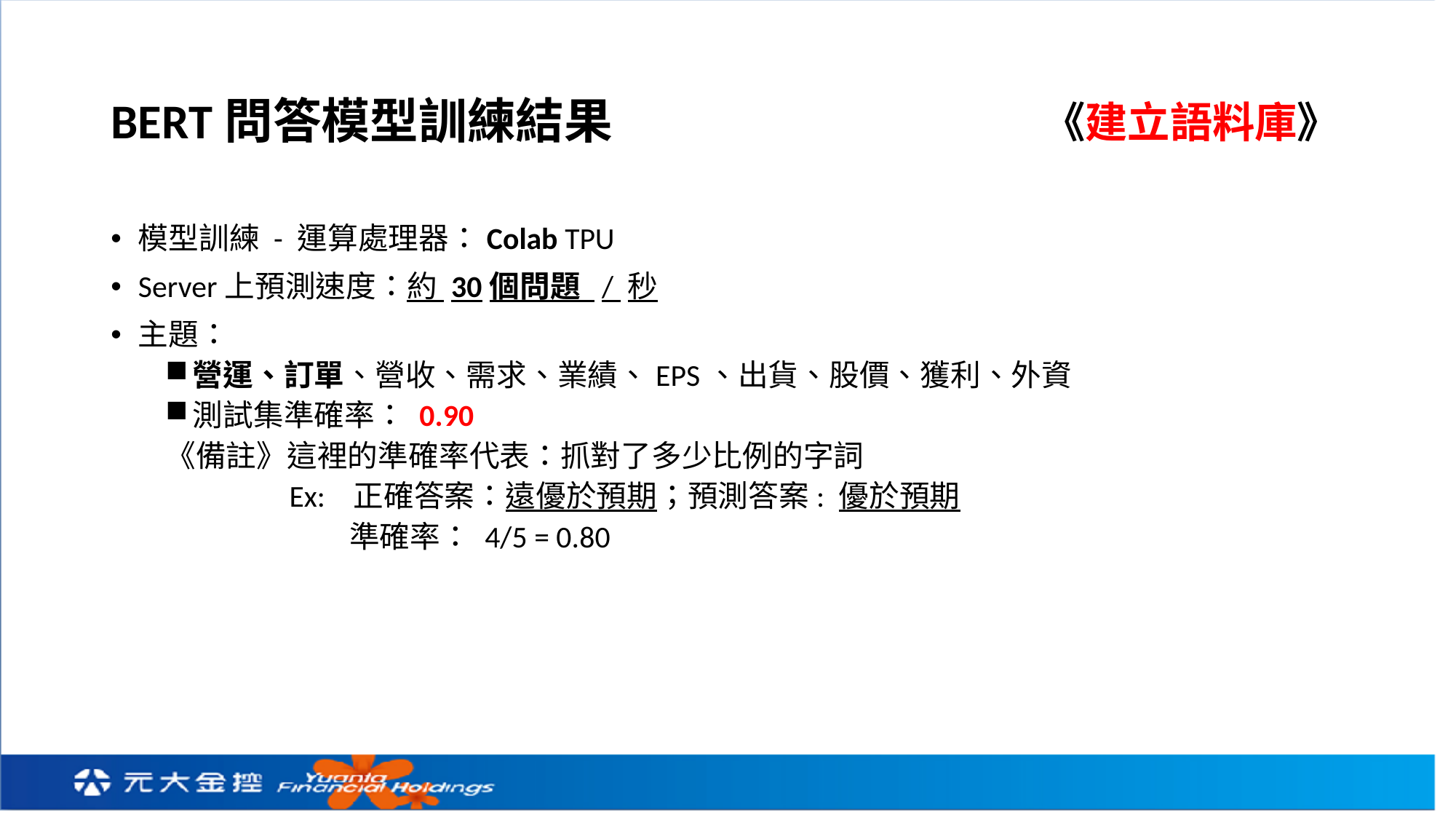

# BERT問答模型訓練結果
《建立語料庫》
模型訓練 - 運算處理器：Colab TPU
Server上預測速度：約 30個問題  / 秒
主題：
營運、訂單、營收、需求、業績、EPS、出貨、股價、獲利、外資
測試集準確率： 0.90
《備註》這裡的準確率代表：抓對了多少比例的字詞
          Ex:   正確答案：遠優於預期；預測答案: 優於預期
          準確率： 4/5 = 0.80